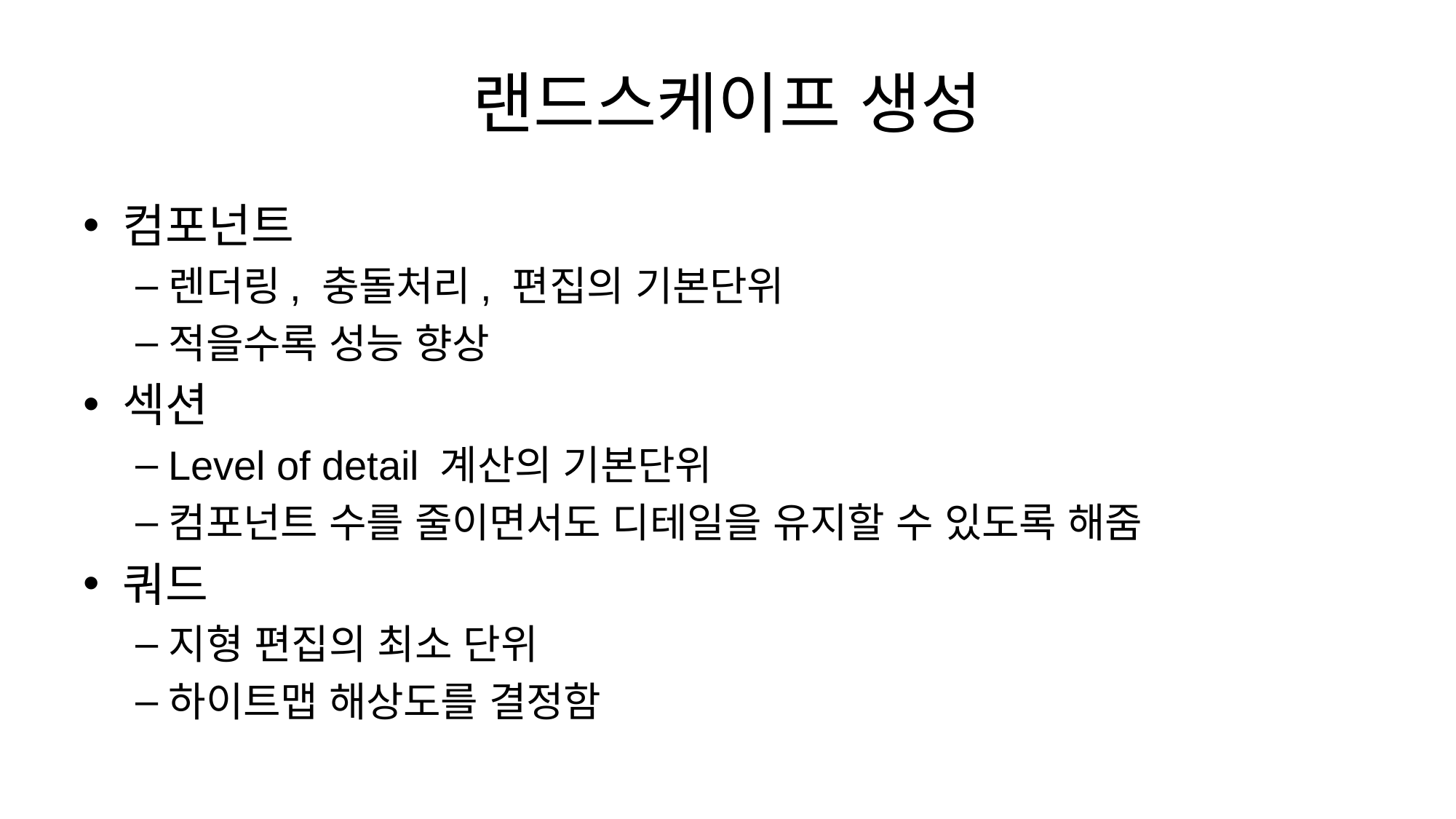

# 랜드스케이프 생성
컴포넌트
렌더링, 충돌처리, 편집의 기본단위
적을수록 성능 향상
섹션
Level of detail 계산의 기본단위
컴포넌트 수를 줄이면서도 디테일을 유지할 수 있도록 해줌
쿼드
지형 편집의 최소 단위
하이트맵 해상도를 결정함